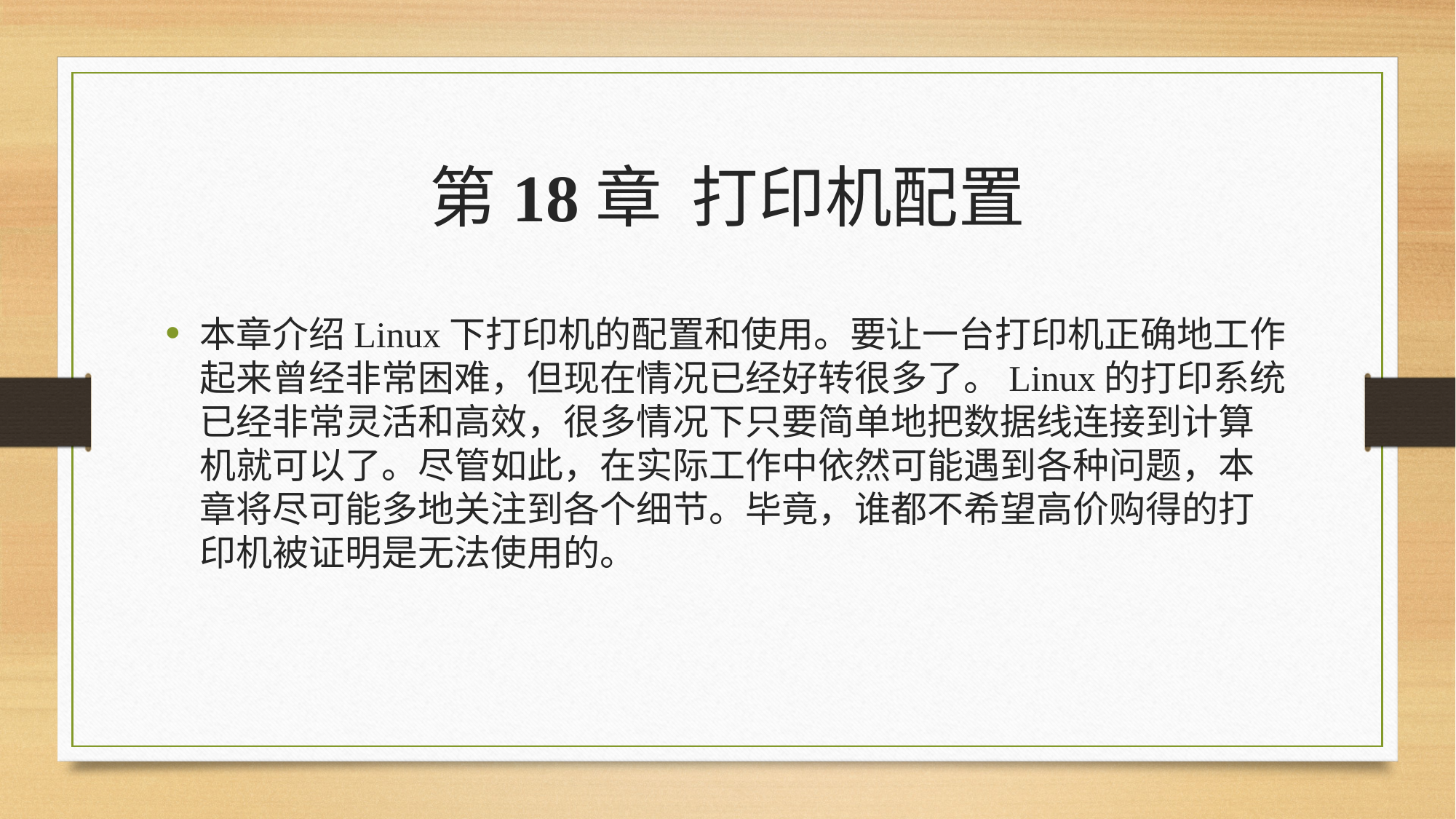

# 第18章  打印机配置
本章介绍Linux下打印机的配置和使用。要让一台打印机正确地工作起来曾经非常困难，但现在情况已经好转很多了。Linux的打印系统已经非常灵活和高效，很多情况下只要简单地把数据线连接到计算机就可以了。尽管如此，在实际工作中依然可能遇到各种问题，本章将尽可能多地关注到各个细节。毕竟，谁都不希望高价购得的打印机被证明是无法使用的。